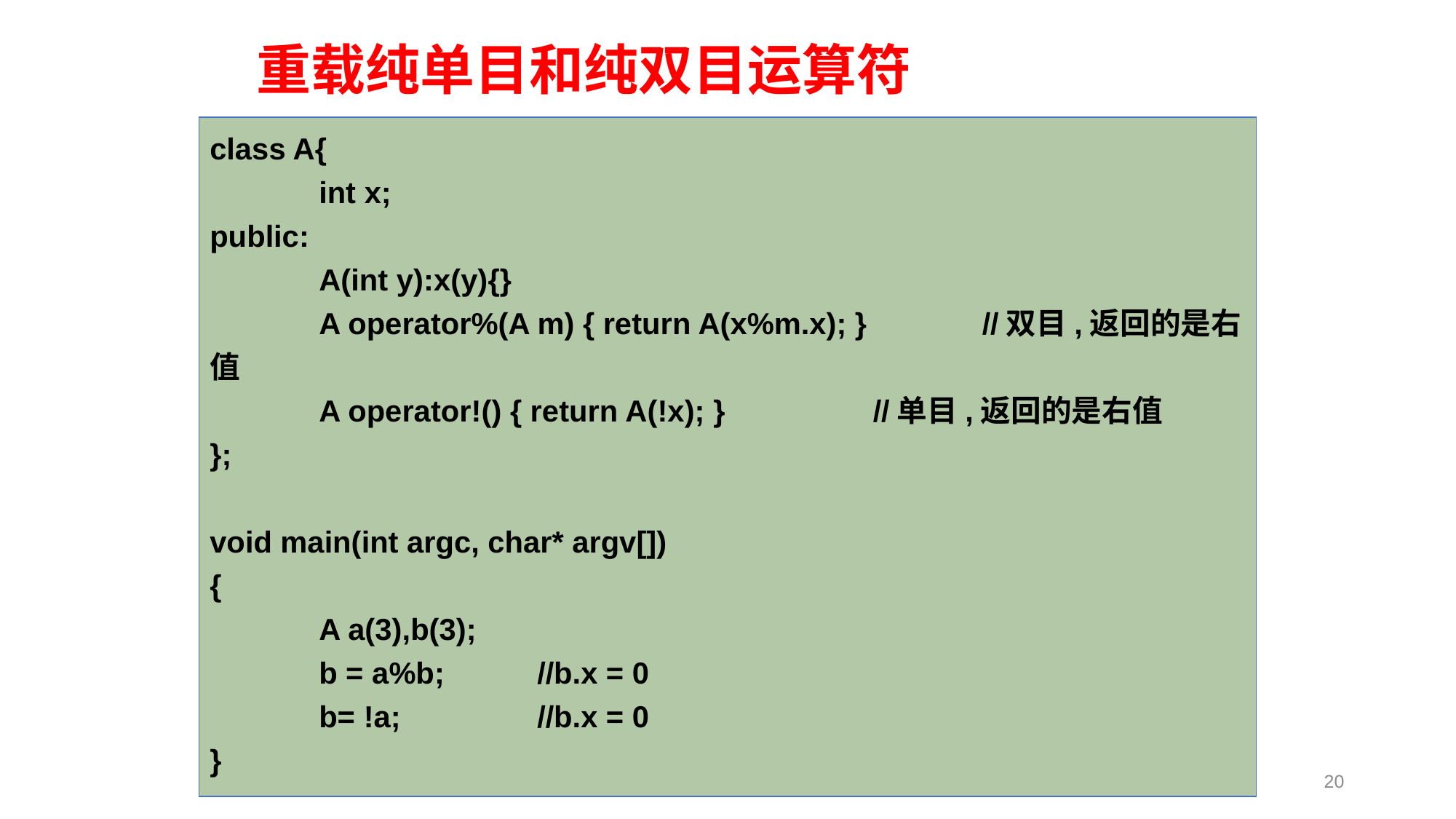

# 重载纯单目和纯双目运算符
class A{
	int x;
public:
	A(int y):x(y){}
	A operator%(A m) { return A(x%m.x); } 	 //双目,返回的是右值
	A operator!() { return A(!x); }		 //单目,返回的是右值
};

void main(int argc, char* argv[])
{
	A a(3),b(3);
	b = a%b;   	//b.x = 0
	b= !a;		//b.x = 0
}
20